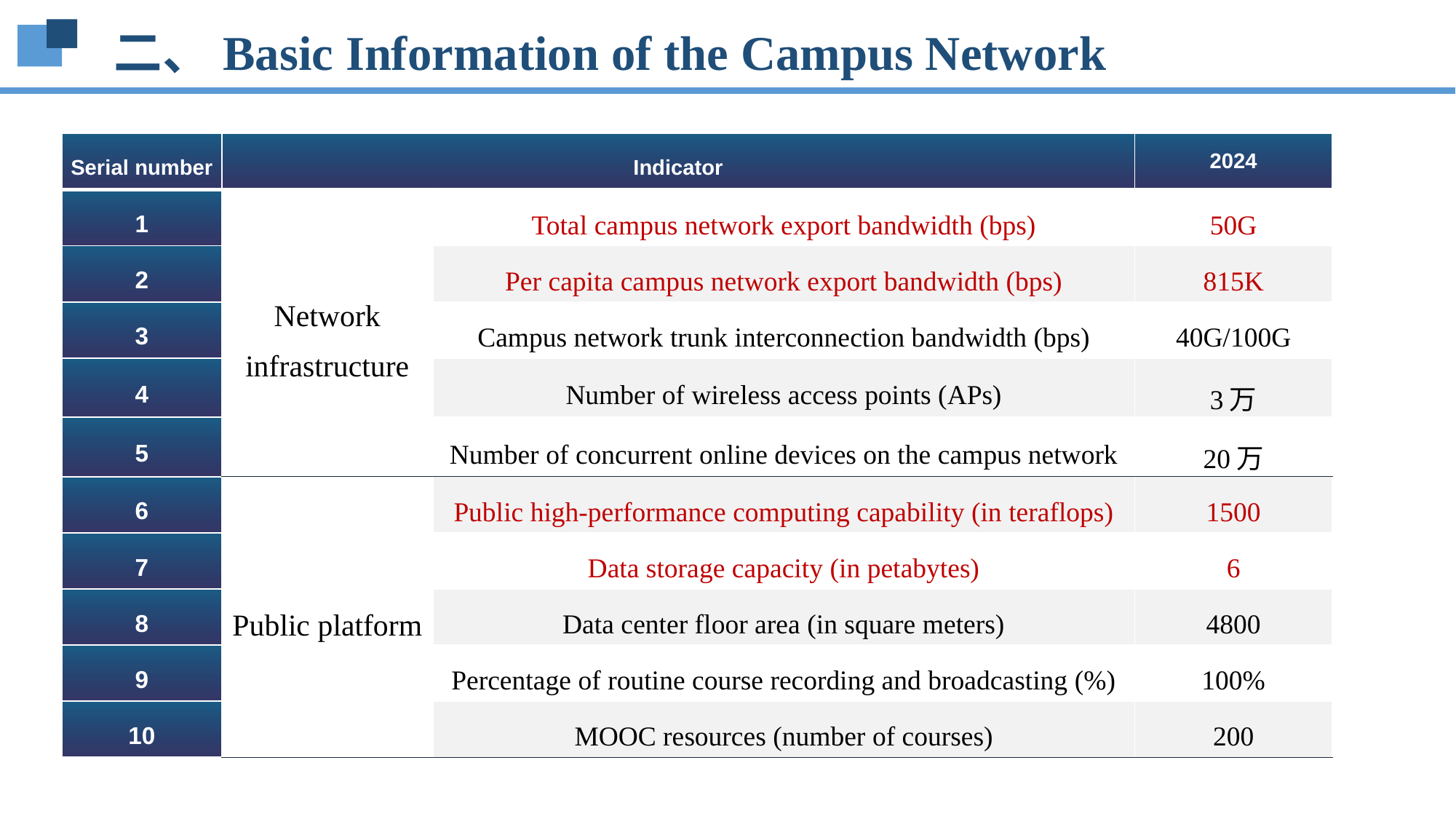

二、Basic Information of the Campus Network

| Serial number | Indicator |  | 2024 |
| --- | --- | --- | --- |
| 1 | Network infrastructure | Total campus network export bandwidth (bps) | 50G |
| 2 |  | Per capita campus network export bandwidth (bps) | 815K |
| 3 |  | Campus network trunk interconnection bandwidth (bps) | 40G/100G |
| 4 |  | Number of wireless access points (APs) | 3万 |
| 5 |  | Number of concurrent online devices on the campus network | 20万 |
| 6 | Public platform | Public high-performance computing capability (in teraflops) | 1500 |
| 7 |  | Data storage capacity (in petabytes) | 6 |
| 8 |  | Data center floor area (in square meters) | 4800 |
| 9 |  | Percentage of routine course recording and broadcasting (%) | 100% |
| 10 |  | MOOC resources (number of courses) | 200 |